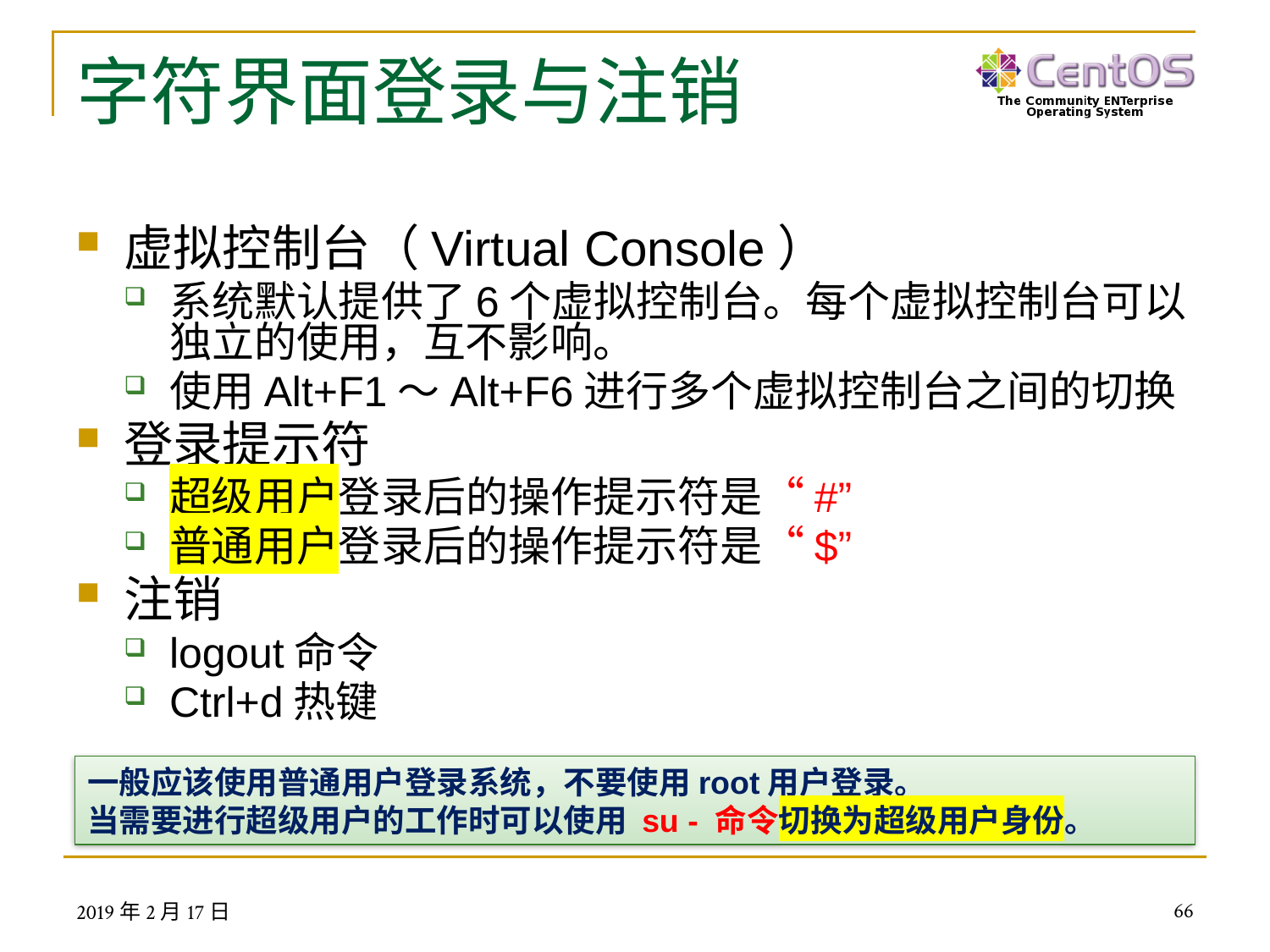

# 字符界面登录与注销
虚拟控制台（Virtual Console）
系统默认提供了6个虚拟控制台。每个虚拟控制台可以独立的使用，互不影响。
使用Alt+F1～Alt+F6进行多个虚拟控制台之间的切换
登录提示符
超级用户登录后的操作提示符是“#”
普通用户登录后的操作提示符是“$”
注销
logout命令
Ctrl+d热键
一般应该使用普通用户登录系统，不要使用root用户登录。
当需要进行超级用户的工作时可以使用 su - 命令切换为超级用户身份。

2019年2月17日
66